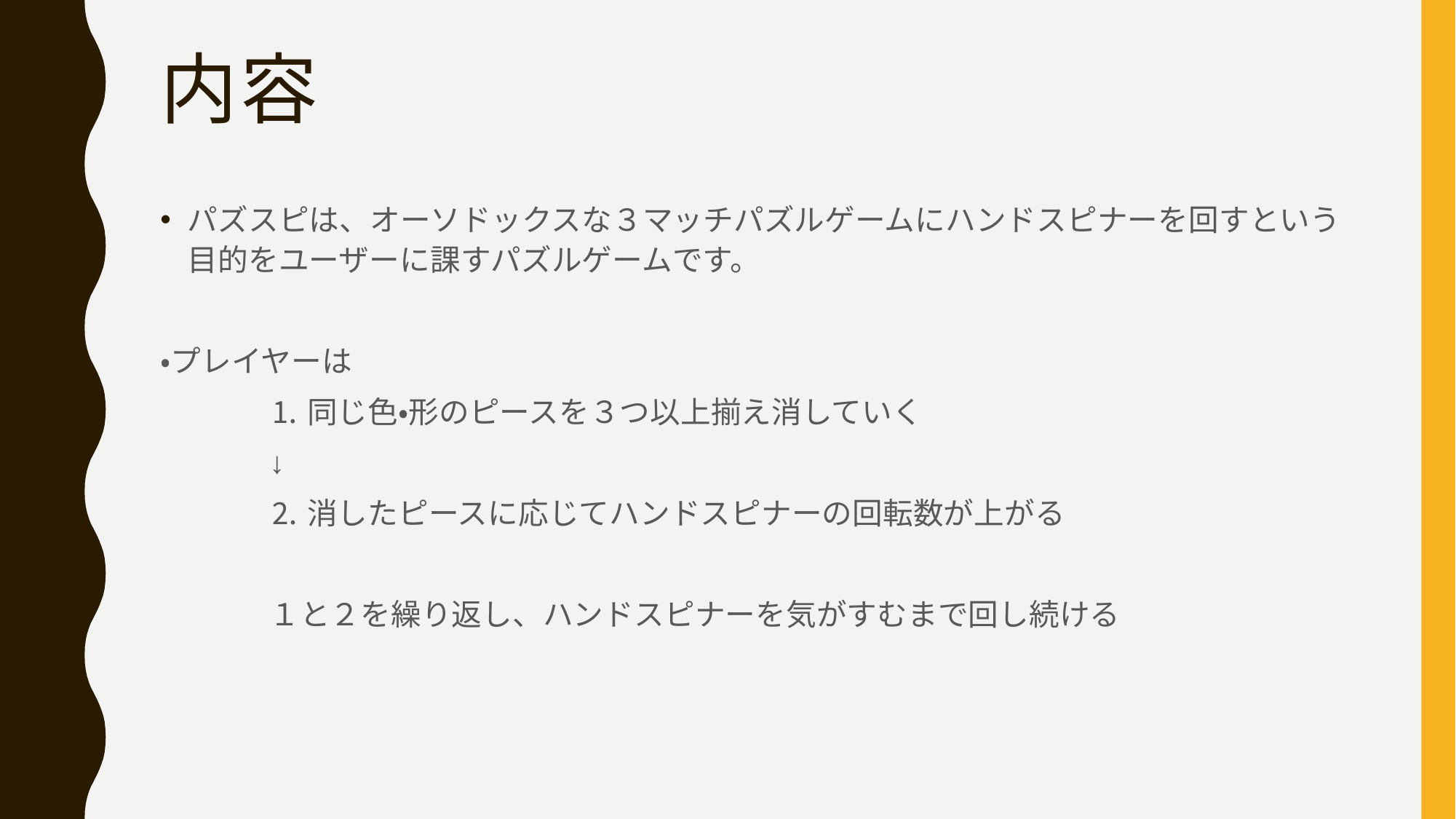

# 内容
パズスピは、オーソドックスな３マッチパズルゲームにハンドスピナーを回すという目的をユーザーに課すパズルゲームです。

・プレイヤーは
	⒈同じ色・形のピースを３つ以上揃え消していく
	↓
	⒉消したピースに応じてハンドスピナーの回転数が上がる

	１と２を繰り返し、ハンドスピナーを気がすむまで回し続ける